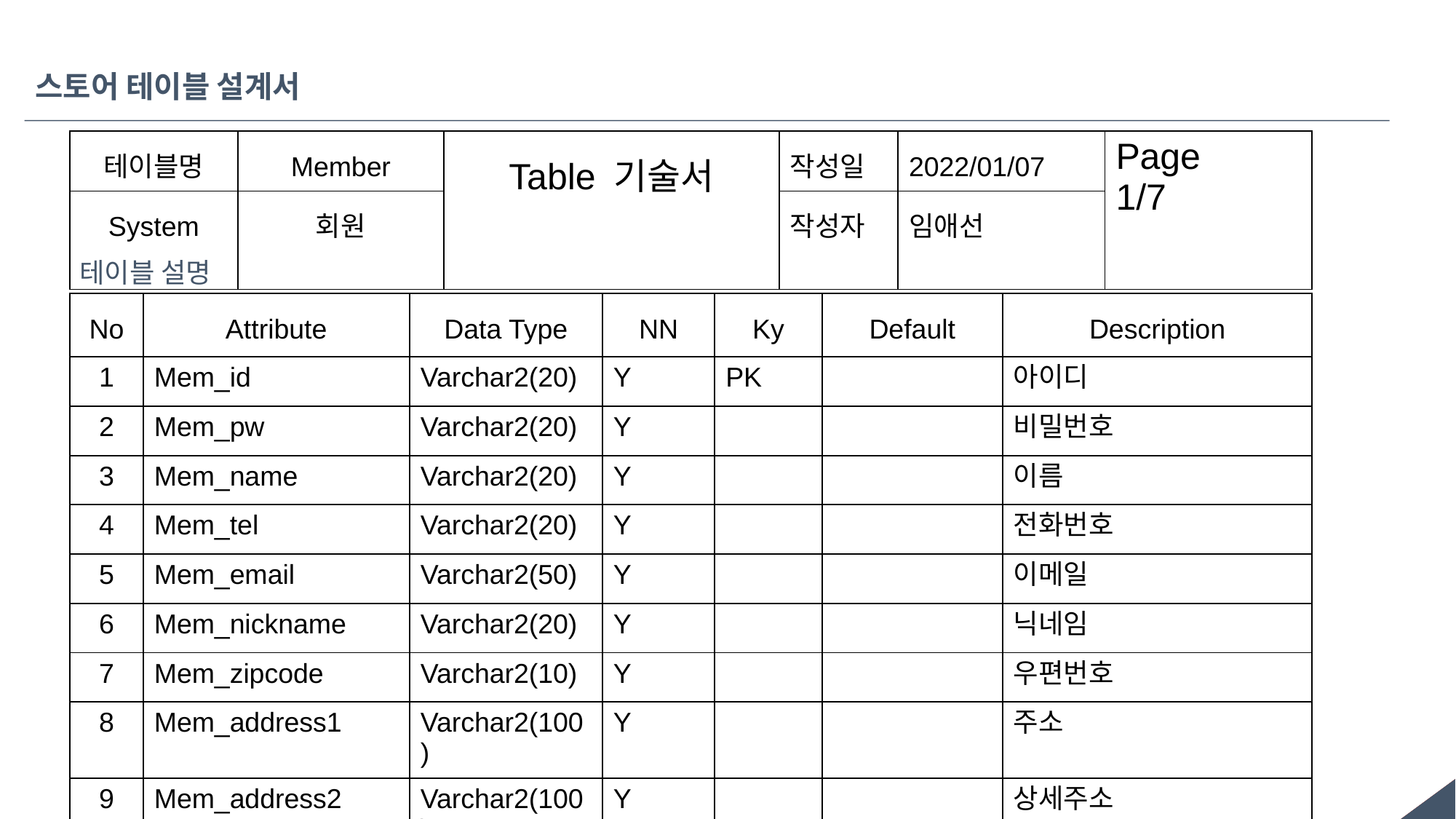

스토어 테이블 설계서
| 테이블명 | Member | Table 기술서 | 작성일 | 2022/01/07 | Page 1/7 |
| --- | --- | --- | --- | --- | --- |
| System | 회원 |  | 작성자 | 임애선 |  |
테이블 설명
| No | Attribute | Data Type | NN | Ky | Default | Description |
| --- | --- | --- | --- | --- | --- | --- |
| 1 | Mem\_id | Varchar2(20) | Y | PK |  | 아이디 |
| 2 | Mem\_pw | Varchar2(20) | Y |  |  | 비밀번호 |
| 3 | Mem\_name | Varchar2(20) | Y |  |  | 이름 |
| 4 | Mem\_tel | Varchar2(20) | Y |  |  | 전화번호 |
| 5 | Mem\_email | Varchar2(50) | Y |  |  | 이메일 |
| 6 | Mem\_nickname | Varchar2(20) | Y |  |  | 닉네임 |
| 7 | Mem\_zipcode | Varchar2(10) | Y |  |  | 우편번호 |
| 8 | Mem\_address1 | Varchar2(100) | Y |  |  | 주소 |
| 9 | Mem\_address2 | Varchar2(100) | Y |  |  | 상세주소 |